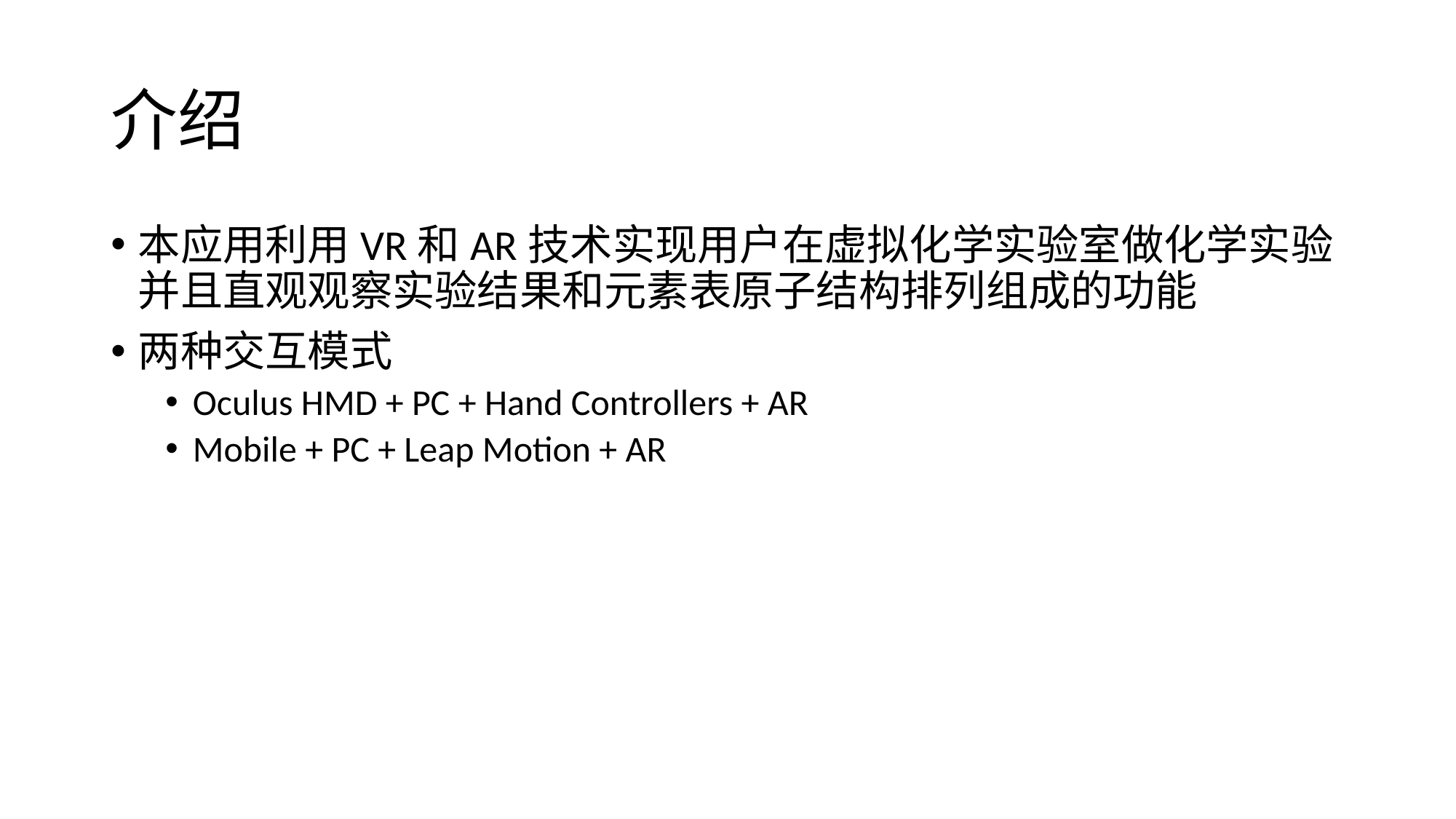

# 介绍
本应用利用VR和AR技术实现用户在虚拟化学实验室做化学实验并且直观观察实验结果和元素表原子结构排列组成的功能
两种交互模式
Oculus HMD + PC + Hand Controllers + AR
Mobile + PC + Leap Motion + AR